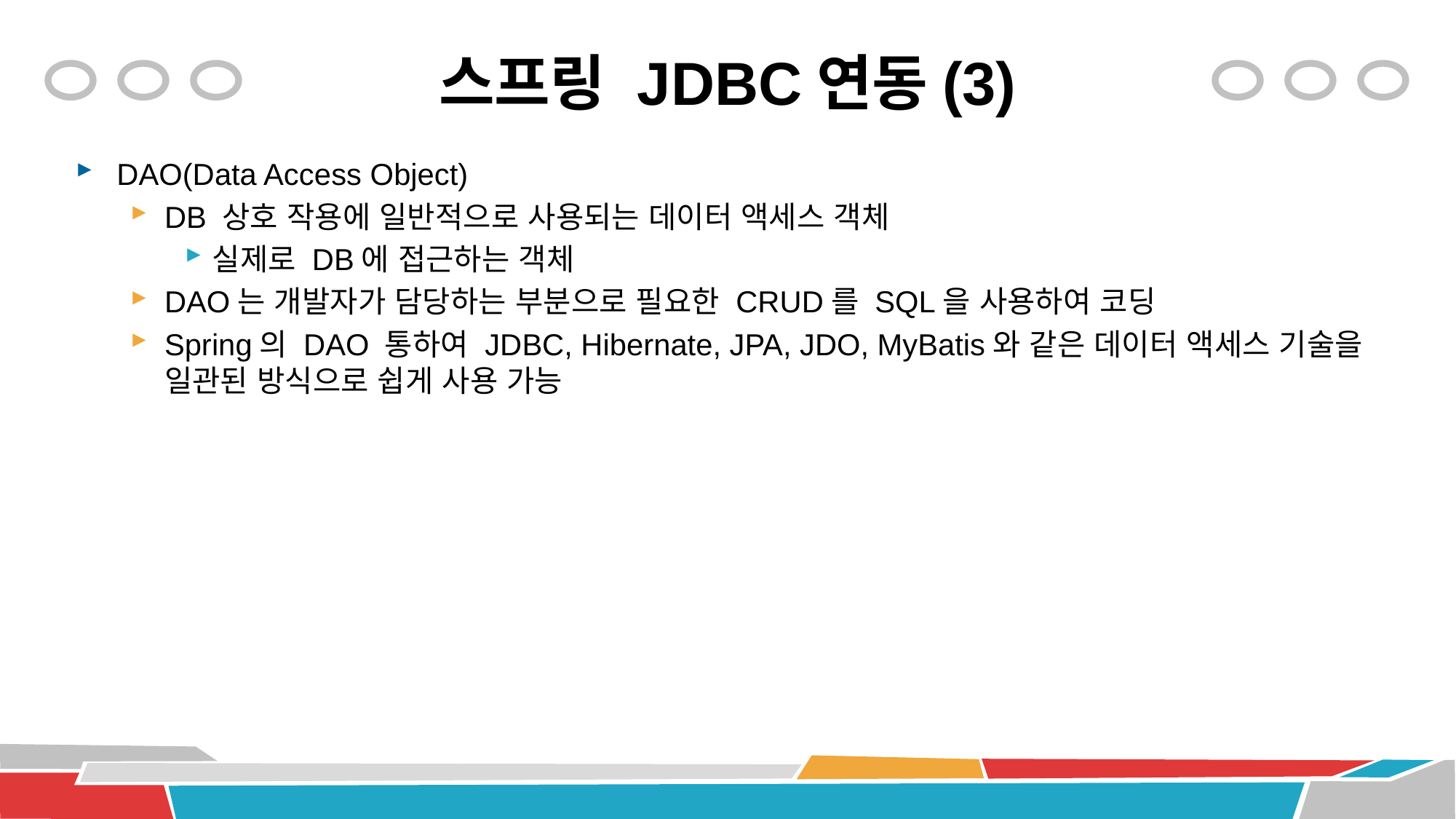

# 스프링 JDBC연동(3)
DAO(Data Access Object)
DB 상호 작용에 일반적으로 사용되는 데이터 액세스 객체
실제로 DB에 접근하는 객체
DAO는 개발자가 담당하는 부분으로 필요한 CRUD를 SQL을 사용하여 코딩
Spring의 DAO 통하여 JDBC, Hibernate, JPA, JDO, MyBatis와 같은 데이터 액세스 기술을 일관된 방식으로 쉽게 사용 가능